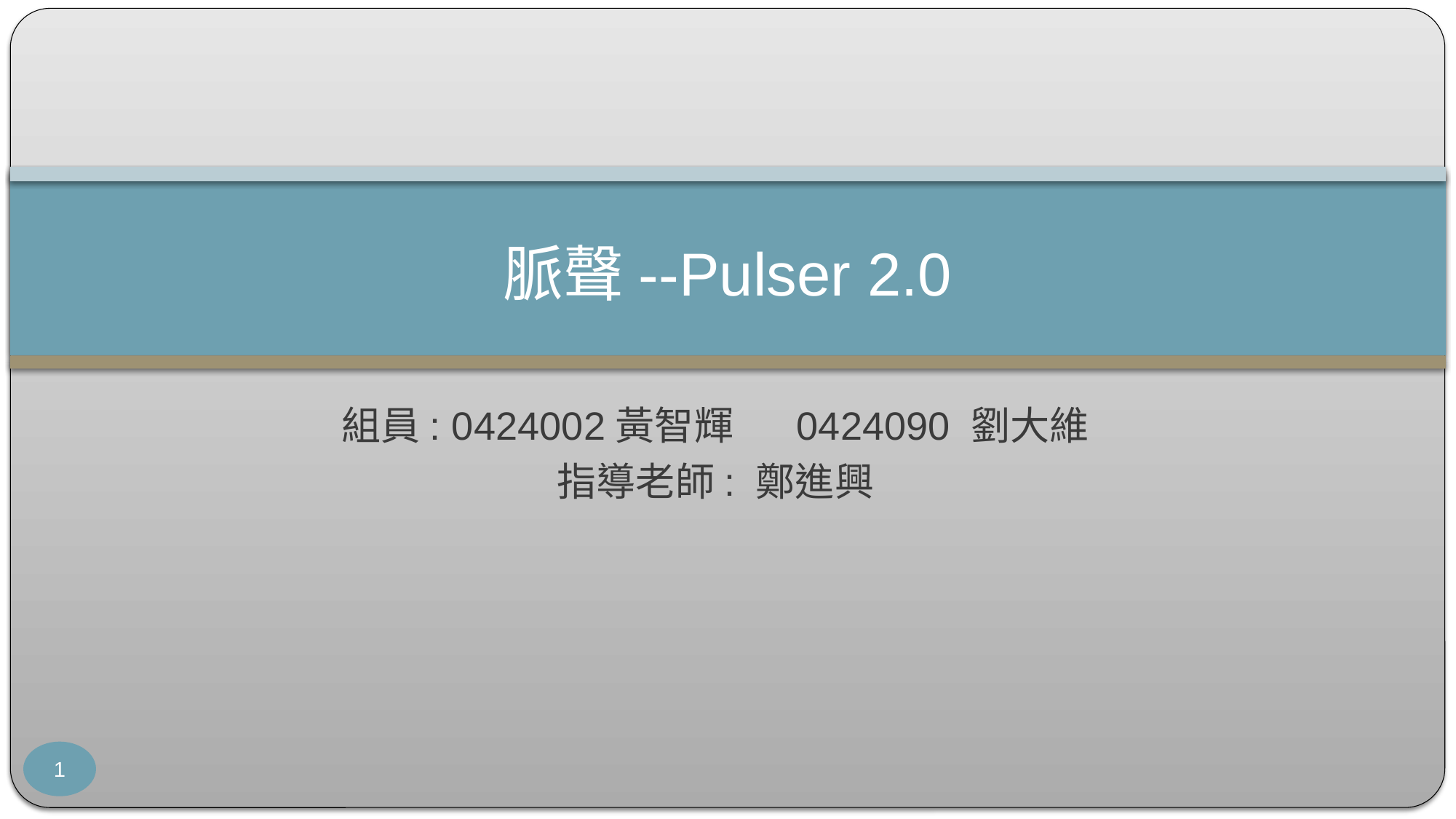

# 脈聲--Pulser 2.0
組員: 0424002黃智輝      0424090 劉大維
指導老師: 鄭進興
1